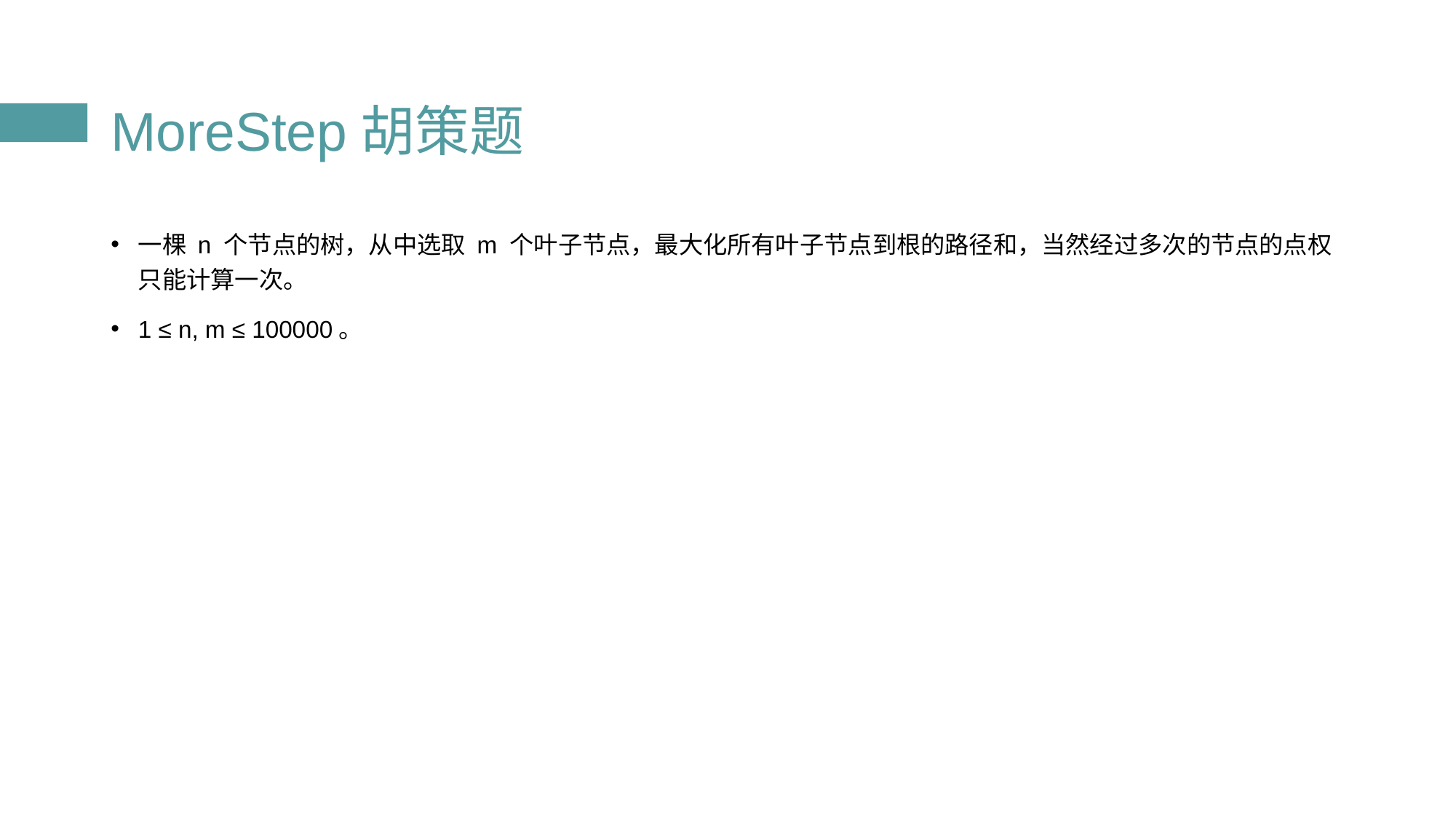

# MoreStep胡策题
一棵 n 个节点的树，从中选取 m 个叶子节点，最大化所有叶子节点到根的路径和，当然经过多次的节点的点权只能计算一次。
1 ≤ n, m ≤ 100000。